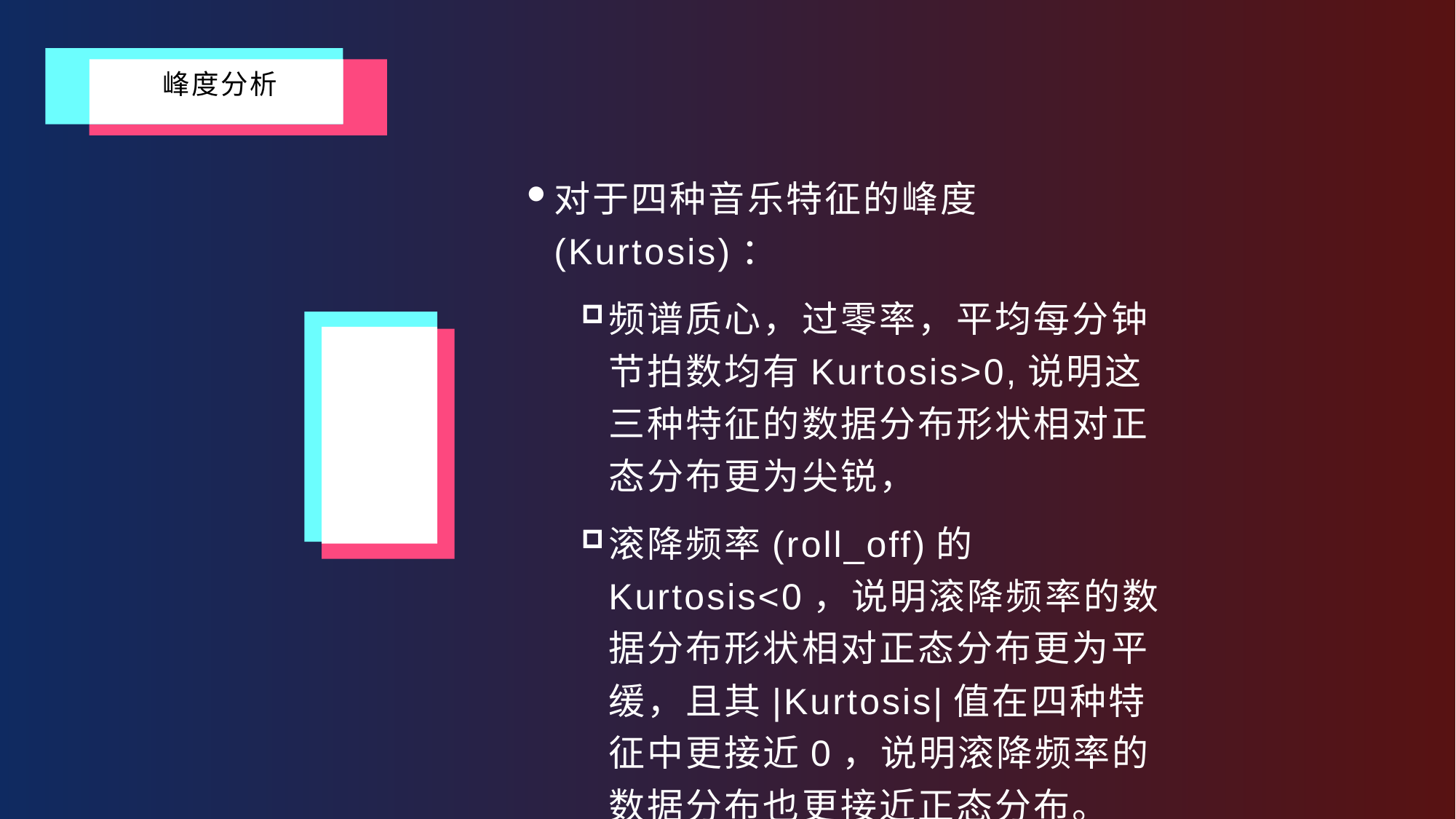

峰度分析
对于四种音乐特征的峰度(Kurtosis)：
频谱质心，过零率，平均每分钟节拍数均有Kurtosis>0,说明这三种特征的数据分布形状相对正态分布更为尖锐，
滚降频率(roll_off)的Kurtosis<0，说明滚降频率的数据分布形状相对正态分布更为平缓，且其|Kurtosis|值在四种特征中更接近0，说明滚降频率的数据分布也更接近正态分布。